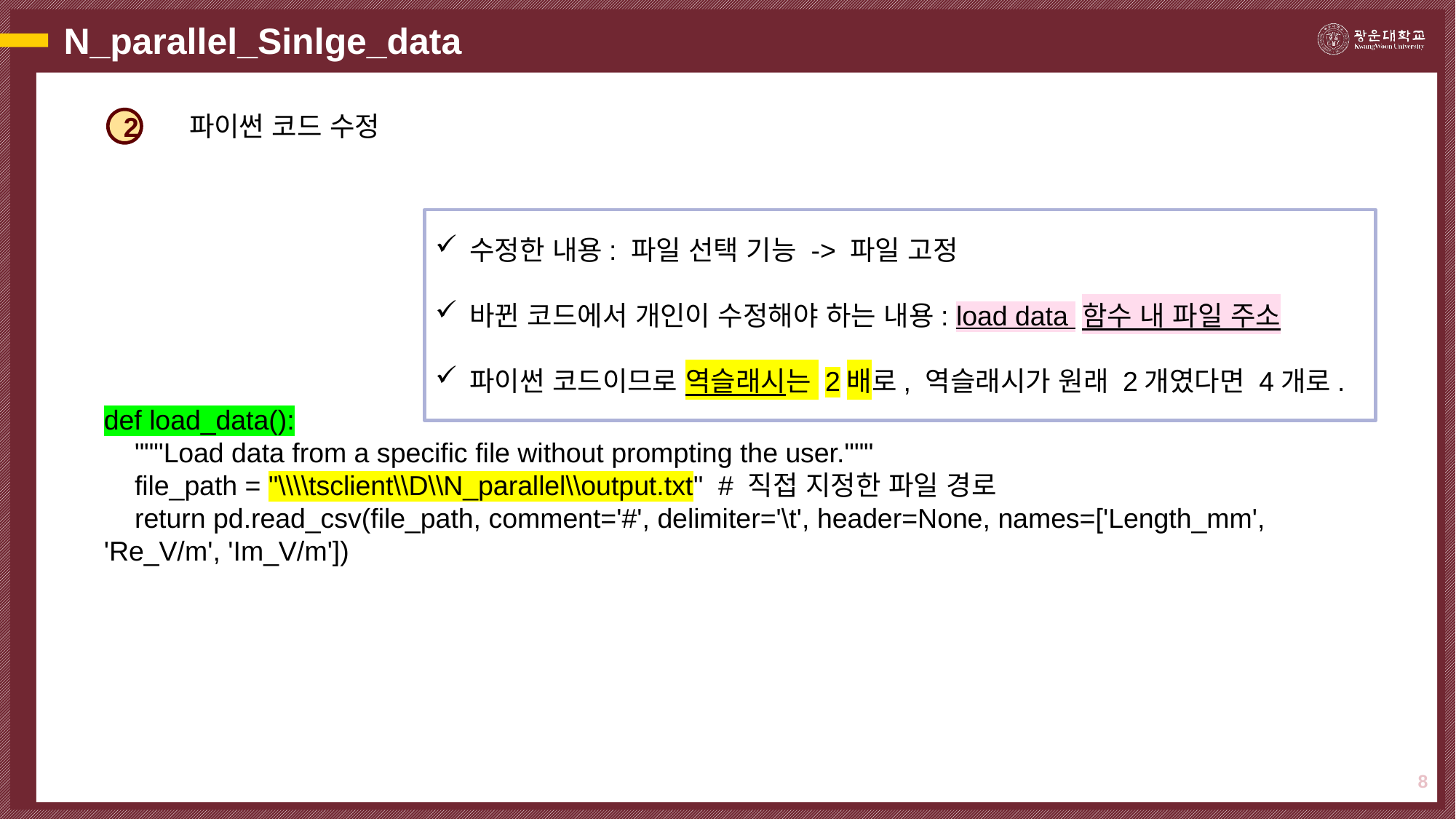

# N_parallel_Sinlge_data
파이썬 코드 수정
2

수정한 내용: 파일 선택 기능 -> 파일 고정

바뀐 코드에서 개인이 수정해야 하는 내용: load data 함수 내 파일 주소

파이썬 코드이므로 역슬래시는 2배로, 역슬래시가 원래 2개였다면 4개로.

def load_data():
    """Load data from a specific file without prompting the user."""
    file_path = "\\\\tsclient\\D\\N_parallel\\output.txt"  # 직접 지정한 파일 경로
    return pd.read_csv(file_path, comment='#', delimiter='\t', header=None, names=['Length_mm', 'Re_V/m', 'Im_V/m'])
8